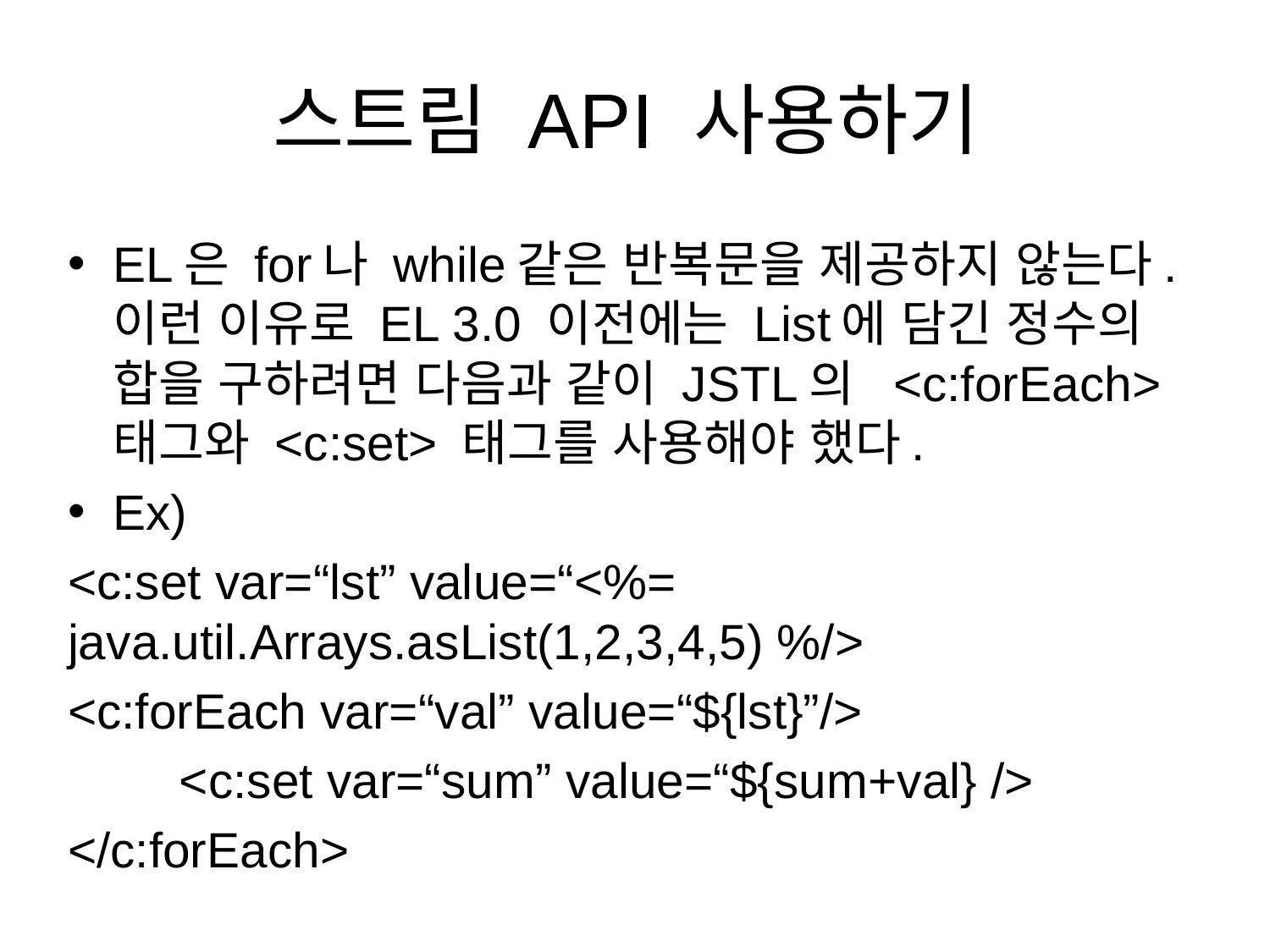

# 스트림 API 사용하기
EL은 for나 while같은 반복문을 제공하지 않는다.  이런 이유로 EL 3.0 이전에는 List에 담긴 정수의 합을 구하려면 다음과 같이 JSTL의  <c:forEach> 태그와 <c:set> 태그를 사용해야 했다.
Ex)
<c:set var=“lst” value=“<%= java.util.Arrays.asList(1,2,3,4,5) %/>
<c:forEach var=“val” value=“${lst}”/>
	<c:set var=“sum” value=“${sum+val} />
</c:forEach>